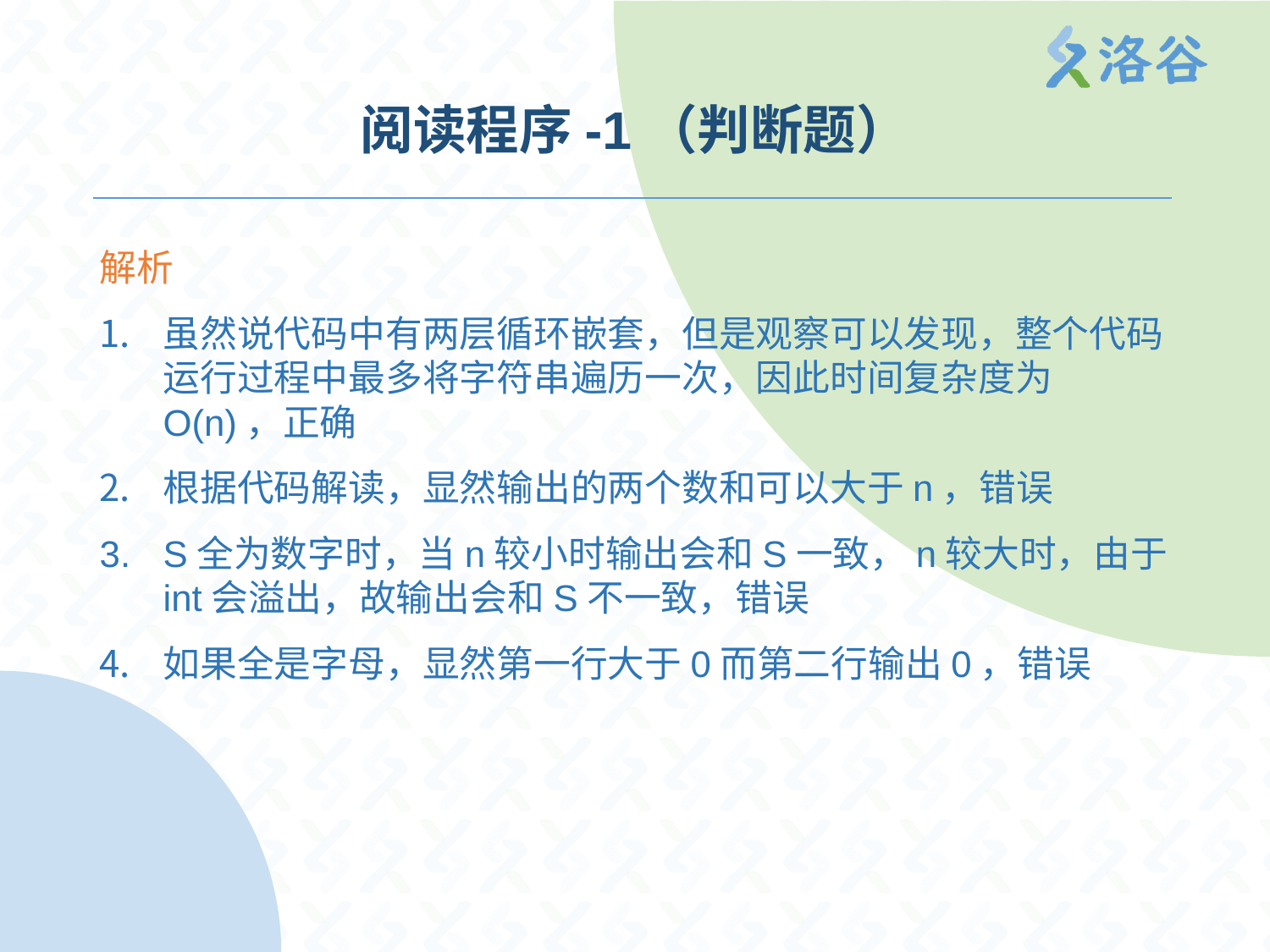

# 阅读程序-1（判断题）
解析
虽然说代码中有两层循环嵌套，但是观察可以发现，整个代码运行过程中最多将字符串遍历一次，因此时间复杂度为O(n)，正确
根据代码解读，显然输出的两个数和可以大于n，错误
S全为数字时，当n较小时输出会和S一致，n较大时，由于int会溢出，故输出会和S不一致，错误
如果全是字母，显然第一行大于0而第二行输出0，错误